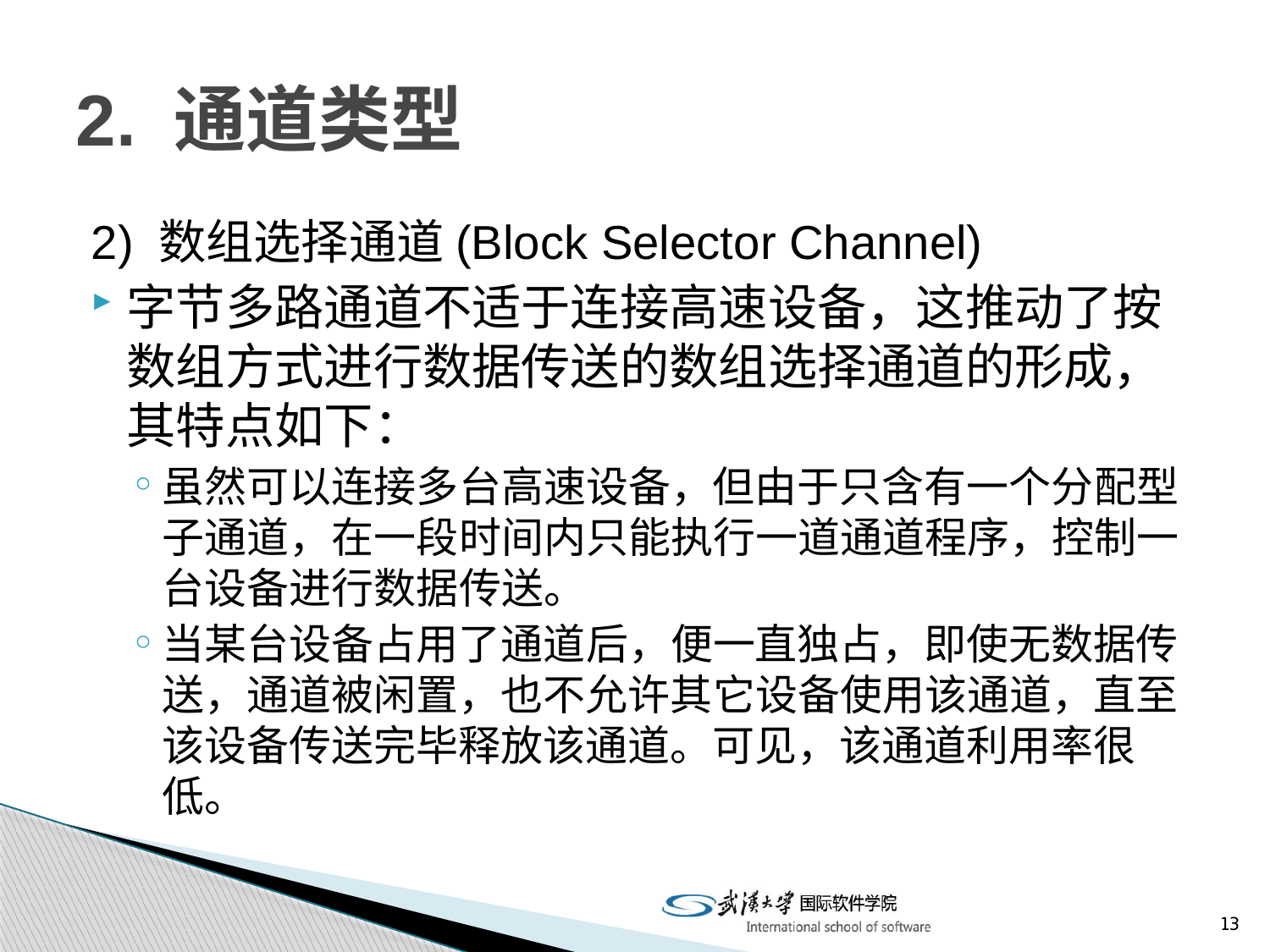

# 2. 通道类型
2) 数组选择通道(Block Selector Channel)
字节多路通道不适于连接高速设备，这推动了按数组方式进行数据传送的数组选择通道的形成，其特点如下：
虽然可以连接多台高速设备，但由于只含有一个分配型子通道，在一段时间内只能执行一道通道程序，控制一台设备进行数据传送。
当某台设备占用了通道后，便一直独占，即使无数据传送，通道被闲置，也不允许其它设备使用该通道，直至该设备传送完毕释放该通道。可见，该通道利用率很低。

13